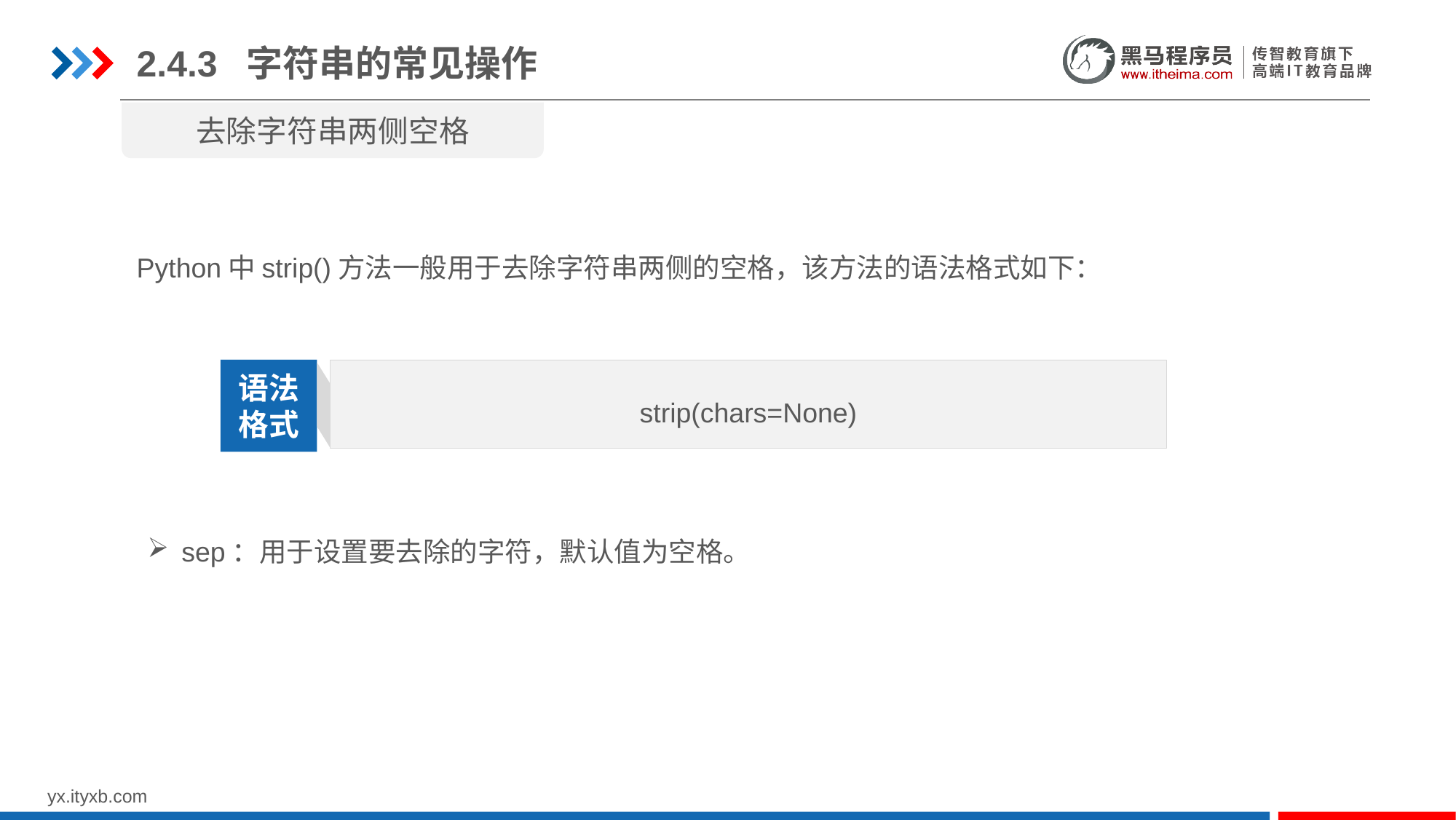

2.4.3  字符串的常见操作

去除字符串两侧空格
Python中strip()方法一般用于去除字符串两侧的空格，该方法的语法格式如下：

strip(chars=None)

语法
格式
sep：用于设置要去除的字符，默认值为空格。